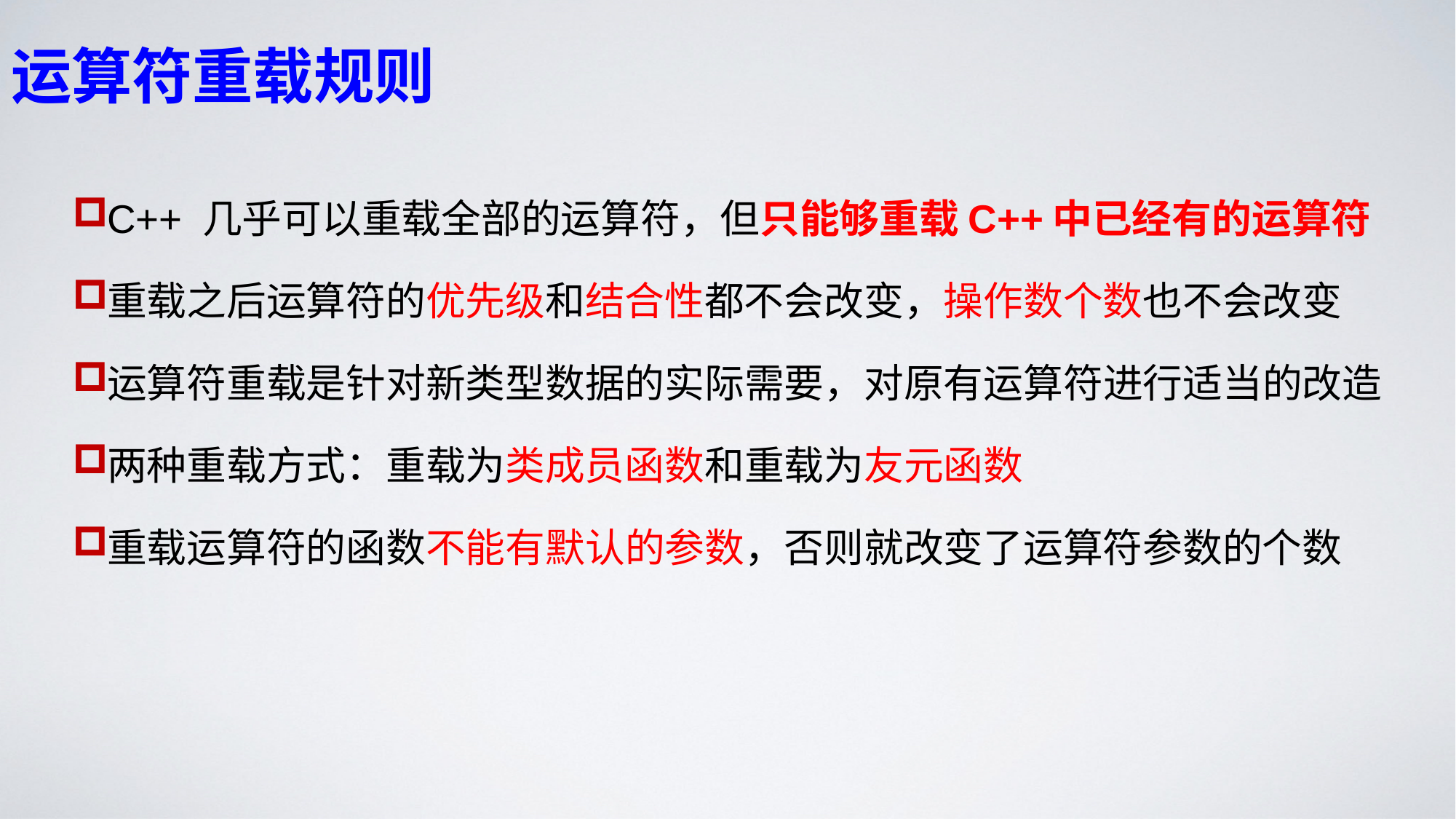

# 运算符重载规则
C++ 几乎可以重载全部的运算符，但只能够重载C++中已经有的运算符
重载之后运算符的优先级和结合性都不会改变，操作数个数也不会改变
运算符重载是针对新类型数据的实际需要，对原有运算符进行适当的改造
两种重载方式：重载为类成员函数和重载为友元函数
重载运算符的函数不能有默认的参数，否则就改变了运算符参数的个数